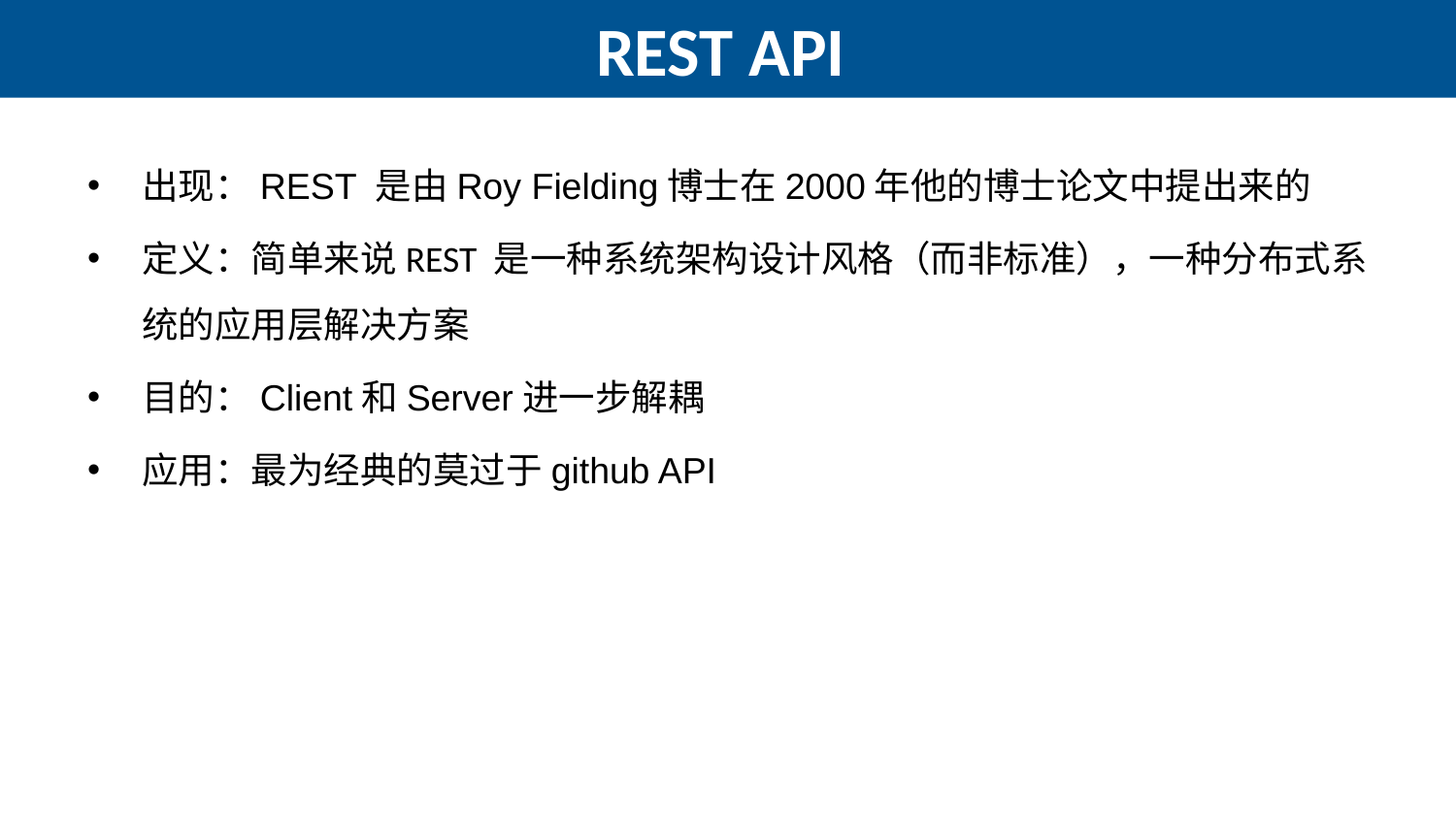

# REST API
出现：REST 是由Roy Fielding博士在2000年他的博士论文中提出来的
定义：简单来说REST 是一种系统架构设计风格（而非标准），一种分布式系统的应用层解决方案
目的：Client和Server进一步解耦
应用：最为经典的莫过于github API